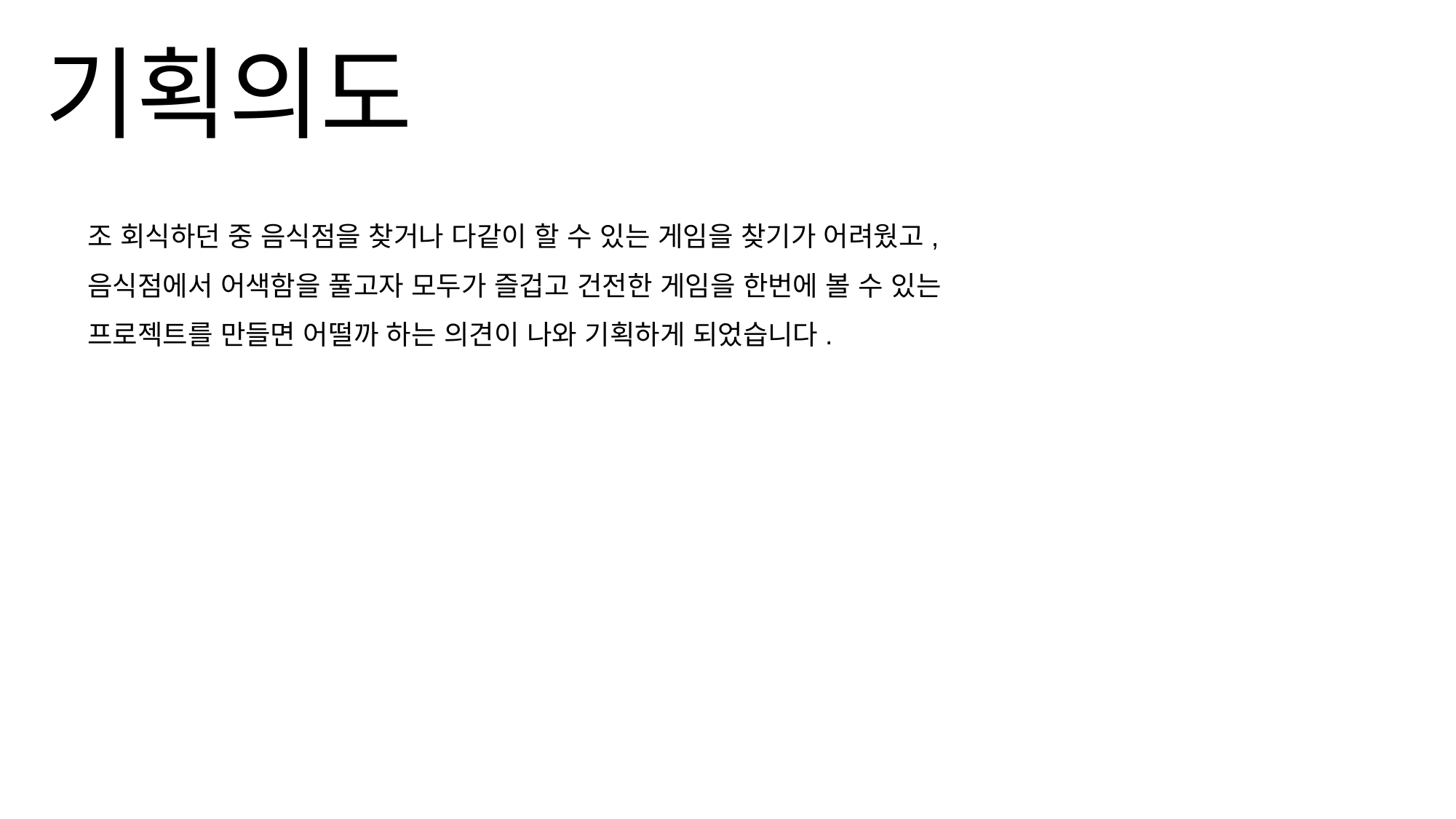

기획의도
조 회식하던 중 음식점을 찾거나 다같이 할 수 있는 게임을 찾기가 어려웠고,
음식점에서 어색함을 풀고자 모두가 즐겁고 건전한 게임을 한번에 볼 수 있는
프로젝트를 만들면 어떨까 하는 의견이 나와 기획하게 되었습니다.